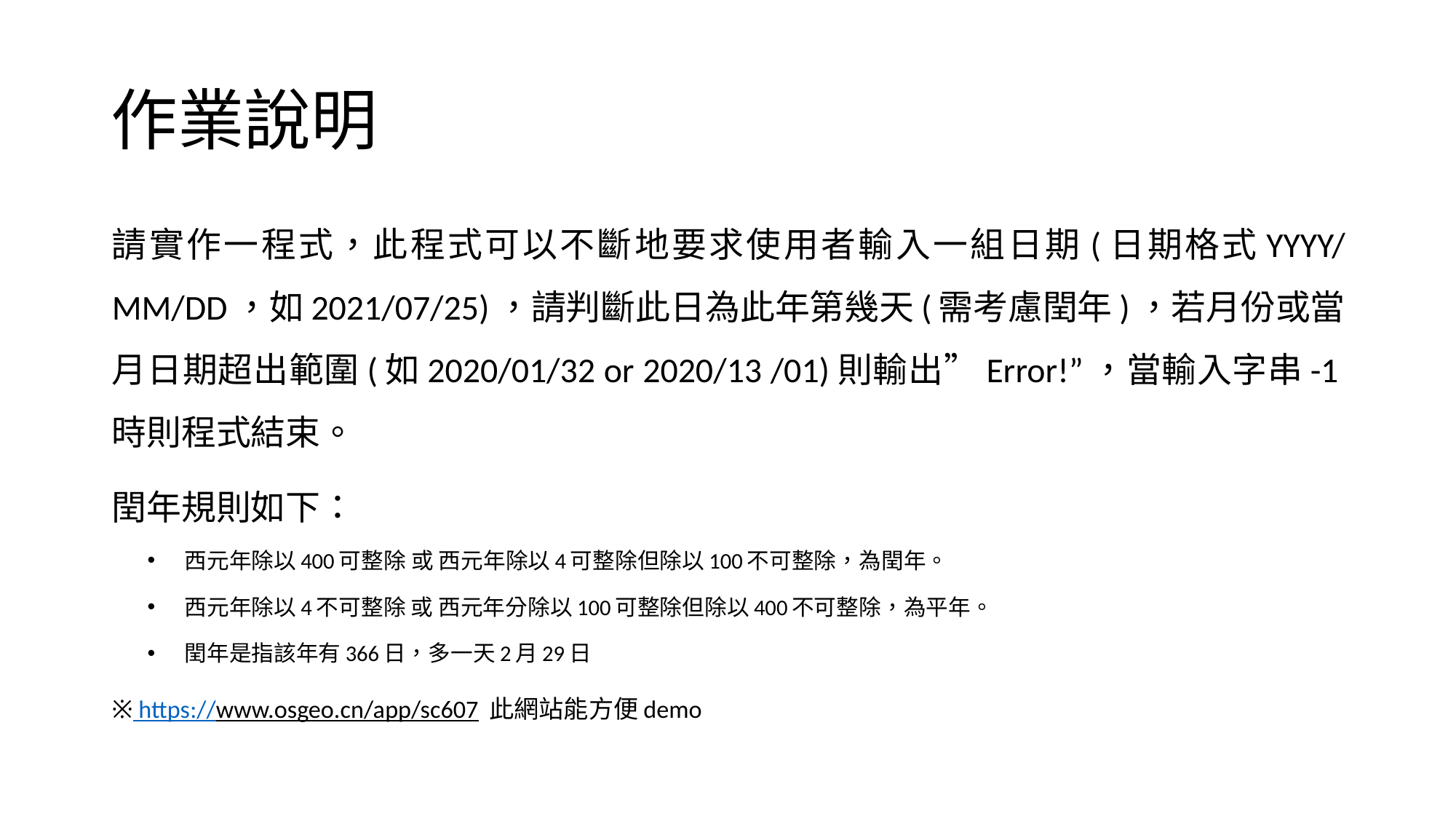

# 作業說明
請實作一程式，此程式可以不斷地要求使用者輸入一組日期(日期格式YYYY/MM/DD，如2021/07/25)，請判斷此日為此年第幾天(需考慮閏年)，若月份或當月日期超出範圍(如2020/01/32 or 2020/13 /01)則輸出”Error!”，當輸入字串-1時則程式結束。
閏年規則如下：
西元年除以400可整除 或 西元年除以4可整除但除以100不可整除，為閏年。
西元年除以4不可整除 或 西元年分除以100可整除但除以400不可整除，為平年。
閏年是指該年有366日，多一天2月29日
※ https://www.osgeo.cn/app/sc607 此網站能方便demo